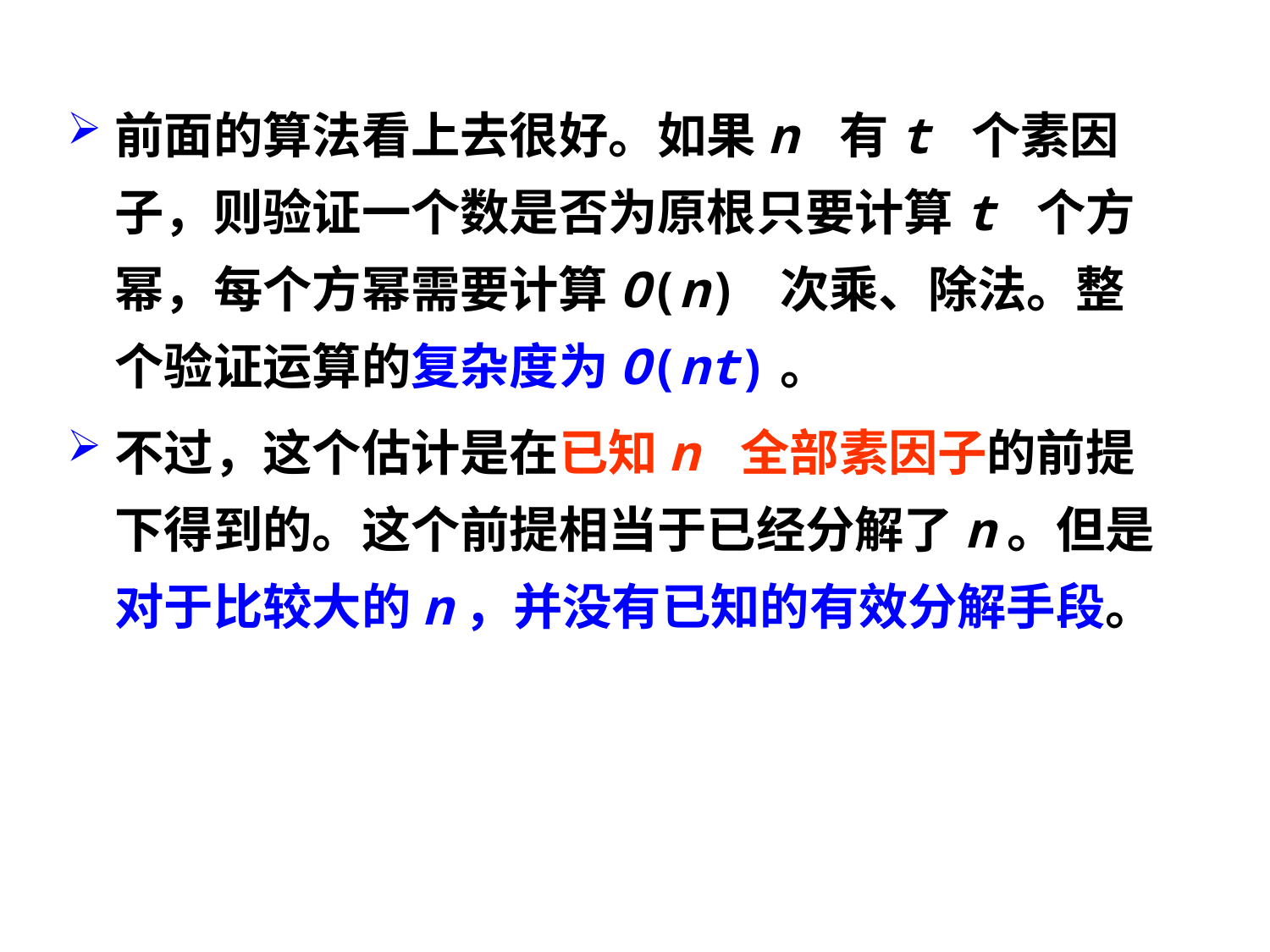

前面的算法看上去很好。如果n 有t 个素因子，则验证一个数是否为原根只要计算t 个方幂，每个方幂需要计算O(n) 次乘、除法。整个验证运算的复杂度为O(nt)。
不过，这个估计是在已知n 全部素因子的前提下得到的。这个前提相当于已经分解了n。但是对于比较大的n，并没有已知的有效分解手段。